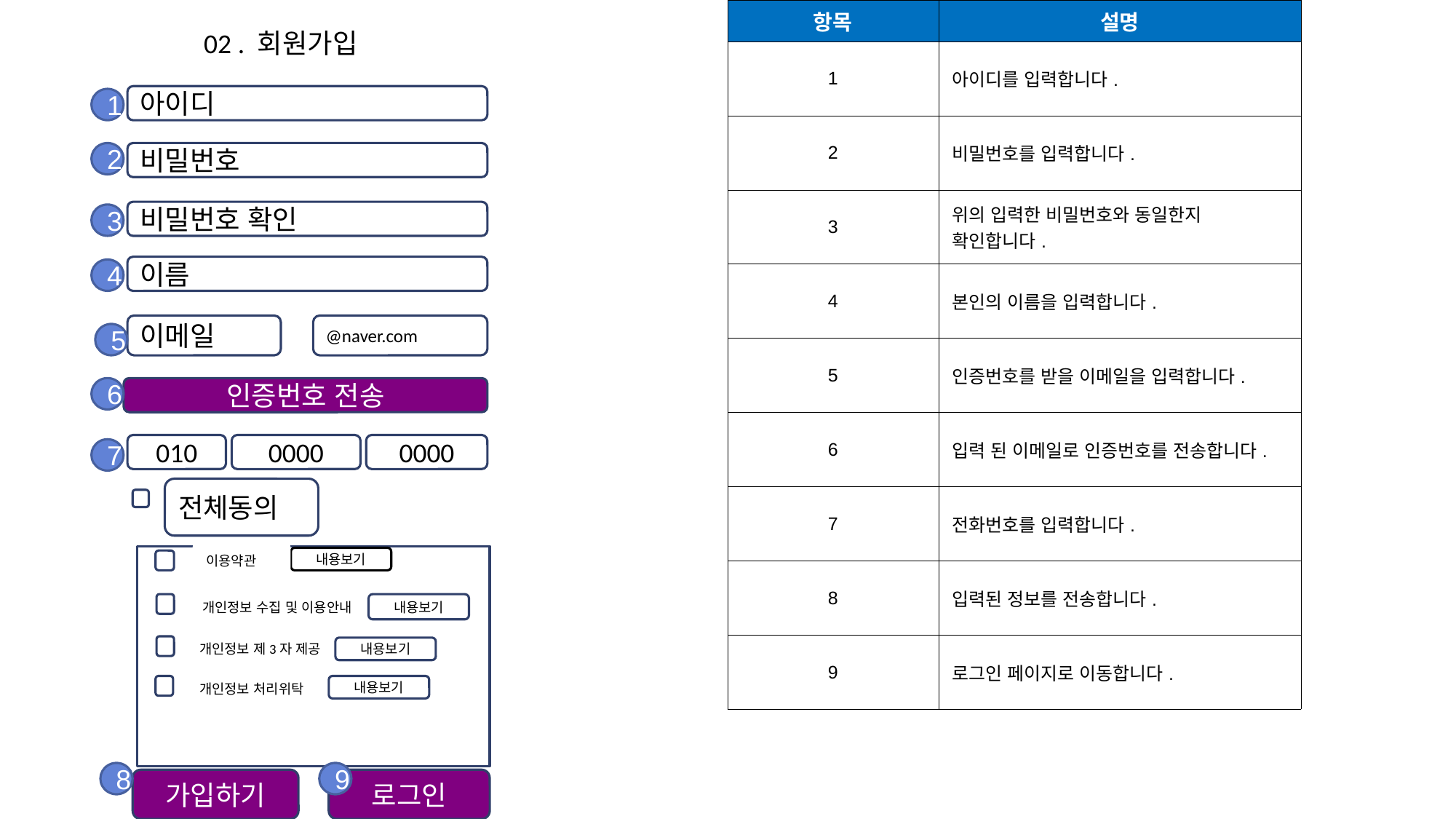

| 항목 | 설명 |
| --- | --- |
| 1 | 아이디를 입력합니다. |
| 2 | 비밀번호를 입력합니다. |
| 3 | 위의 입력한 비밀번호와 동일한지 확인합니다. |
| 4 | 본인의 이름을 입력합니다. |
| 5 | 인증번호를 받을 이메일을 입력합니다. |
| 6 | 입력 된 이메일로 인증번호를 전송합니다. |
| 7 | 전화번호를 입력합니다. |
| 8 | 입력된 정보를 전송합니다. |
| 9 | 로그인 페이지로 이동합니다. |
02 . 회원가입
아이디
1
2
비밀번호
비밀번호 확인
3
이름
4
이메일
@naver.com
5
6
인증번호 전송
010
0000
0000
7
전체동의

이용약관

내용보기

개인정보 수집 및 이용안내
내용보기

개인정보 제3자 제공
내용보기

개인정보 처리위탁
내용보기
8
9
가입하기
로그인